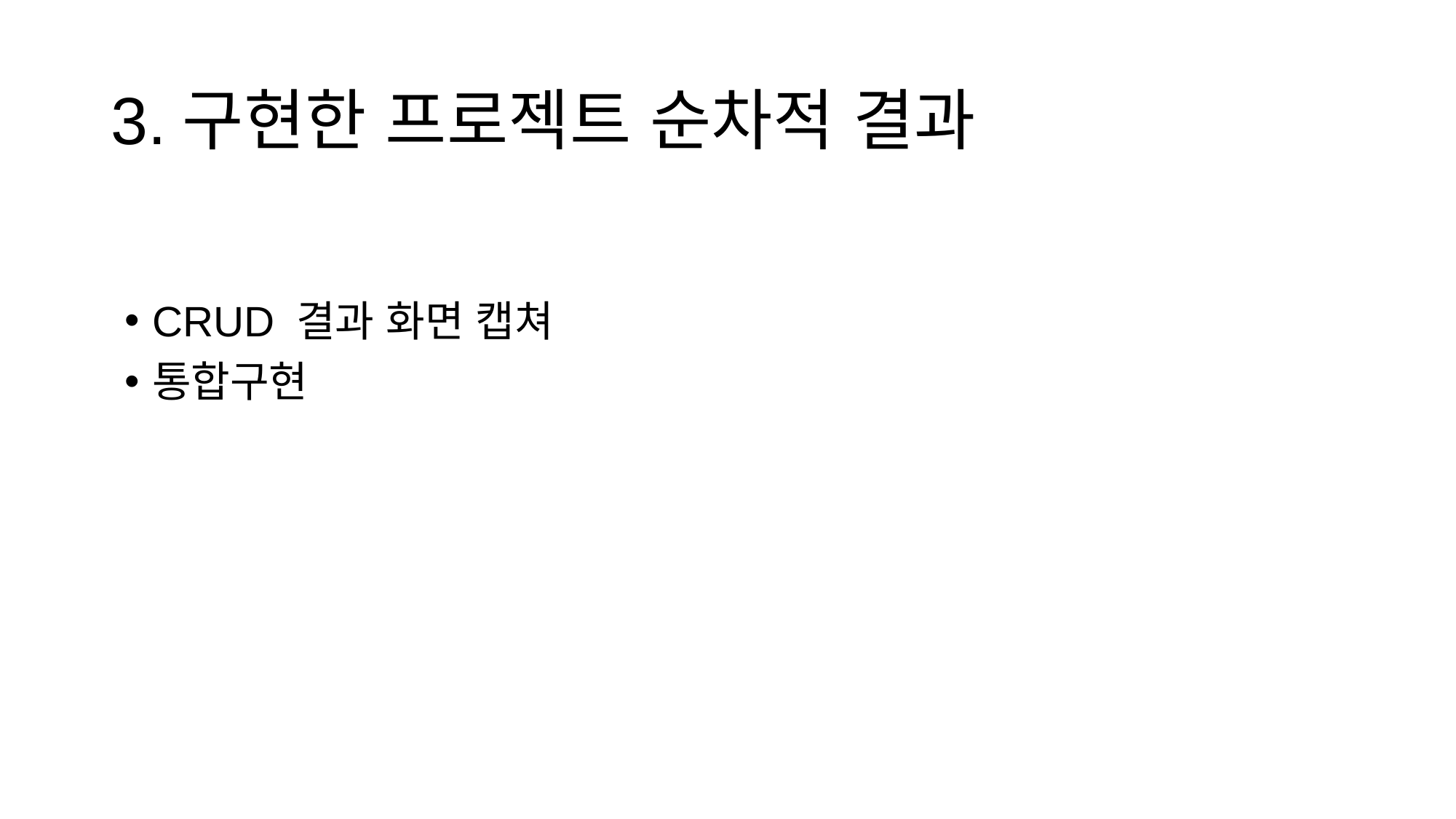

# 3.구현한 프로젝트 순차적 결과
CRUD 결과 화면 캡쳐
통합구현